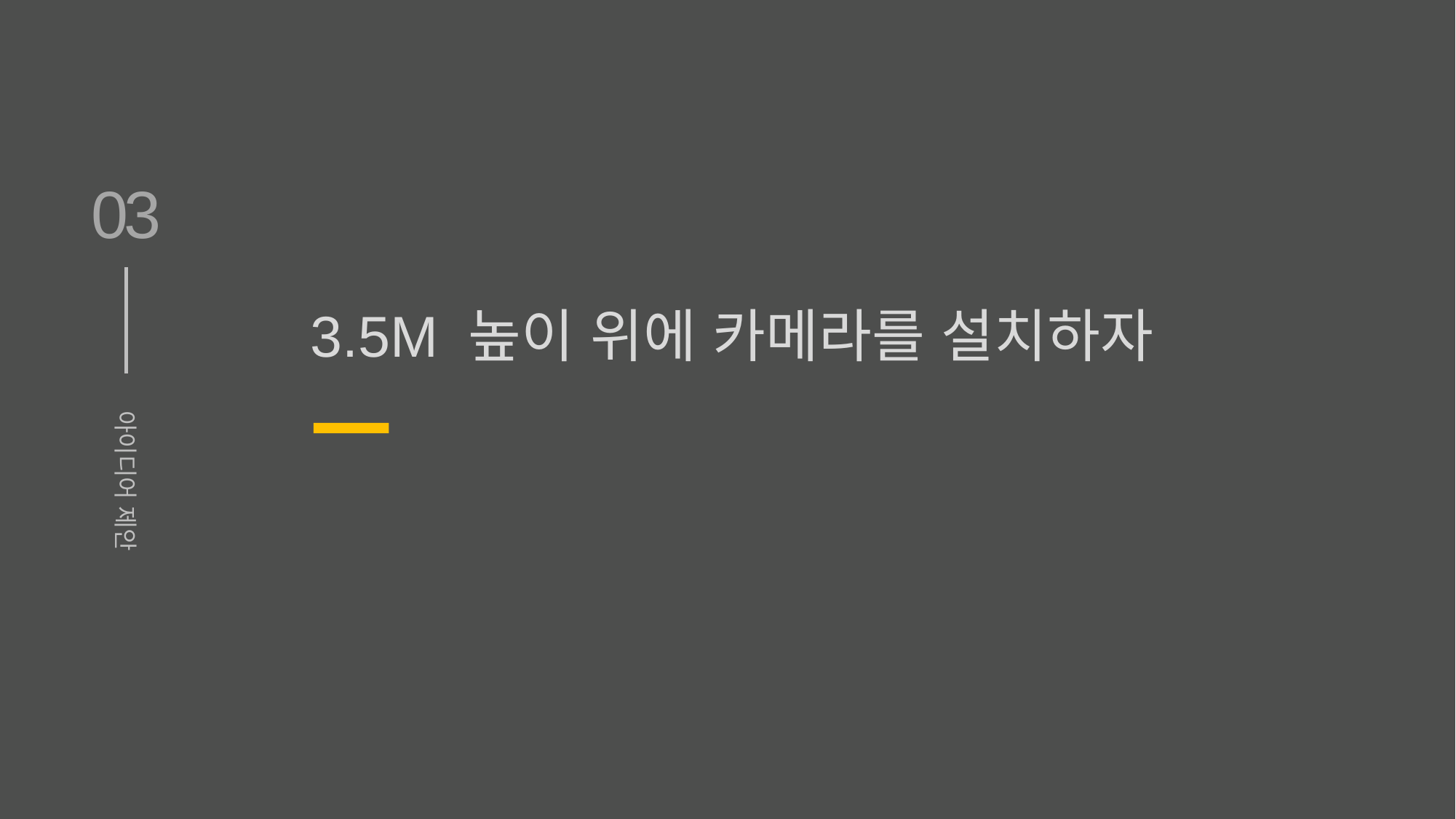

03
3.5M 높이 위에 카메라를 설치하자

아이디어 제안